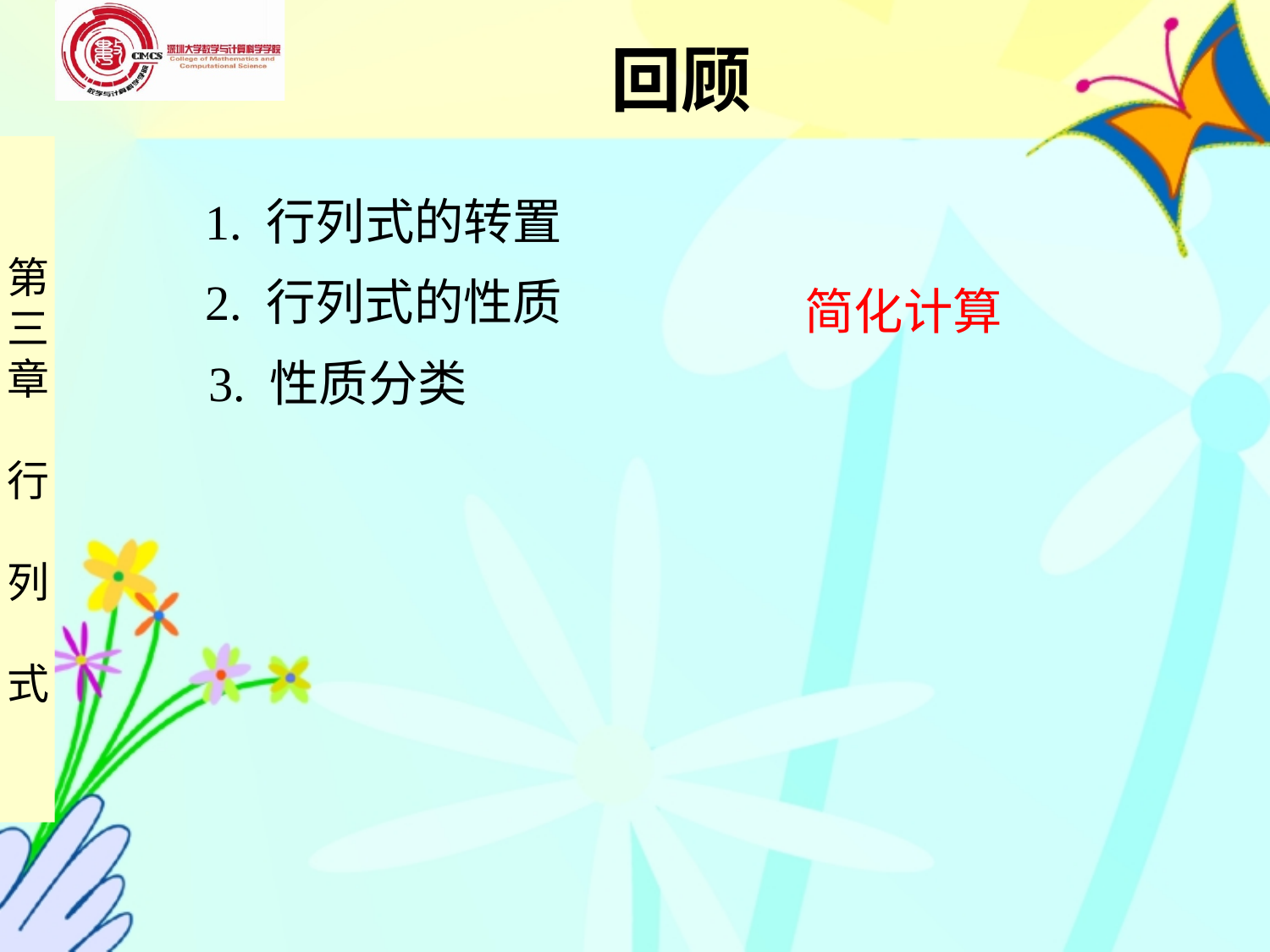

回顾
1. 行列式的转置
2. 行列式的性质
简化计算
3. 性质分类